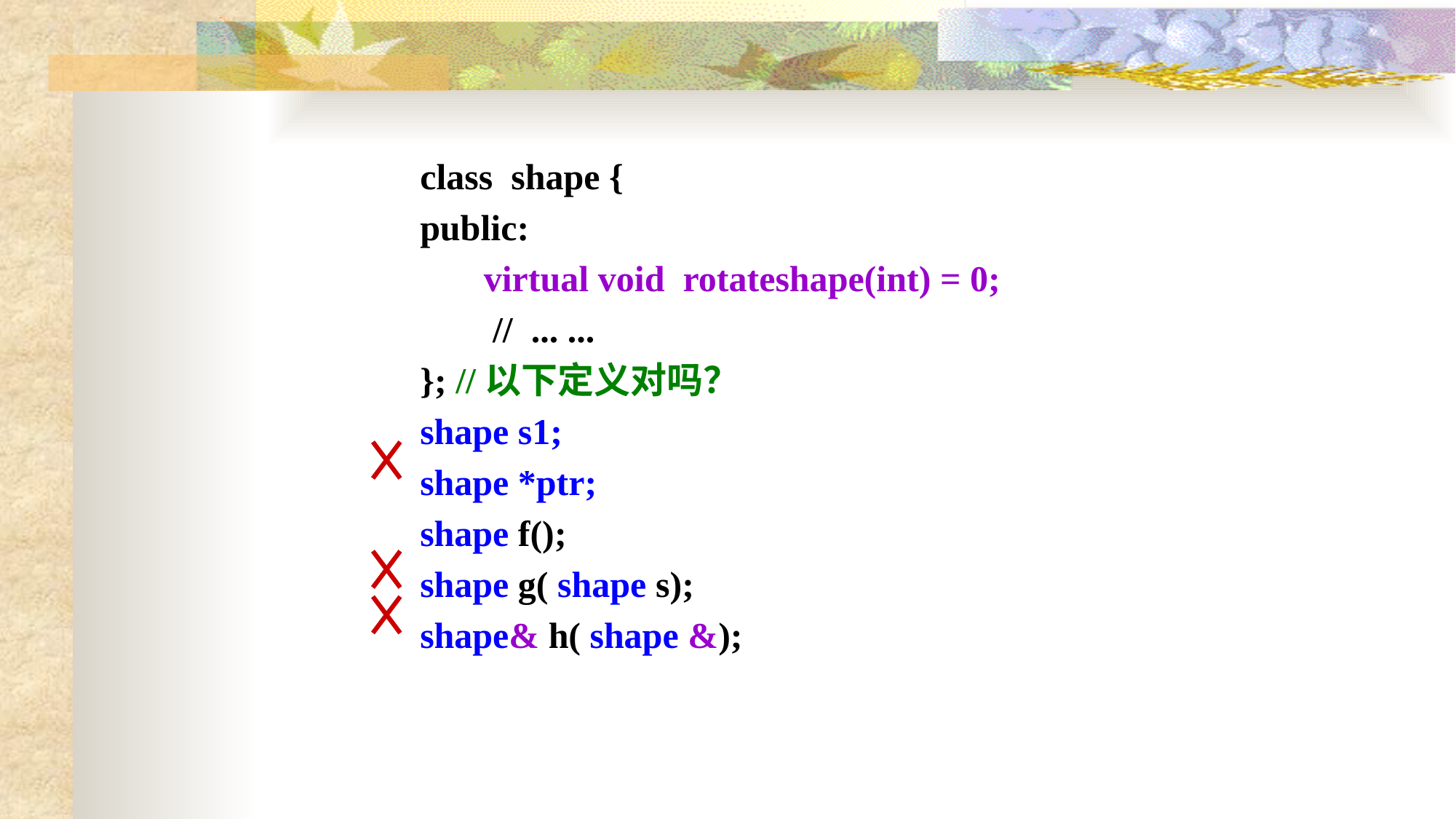

class  shape {
public:
       virtual void  rotateshape(int) = 0;
        //  ... ...
}; //以下定义对吗？
shape s1;
shape *ptr;
shape f();
shape g( shape s);
shape& h( shape &);